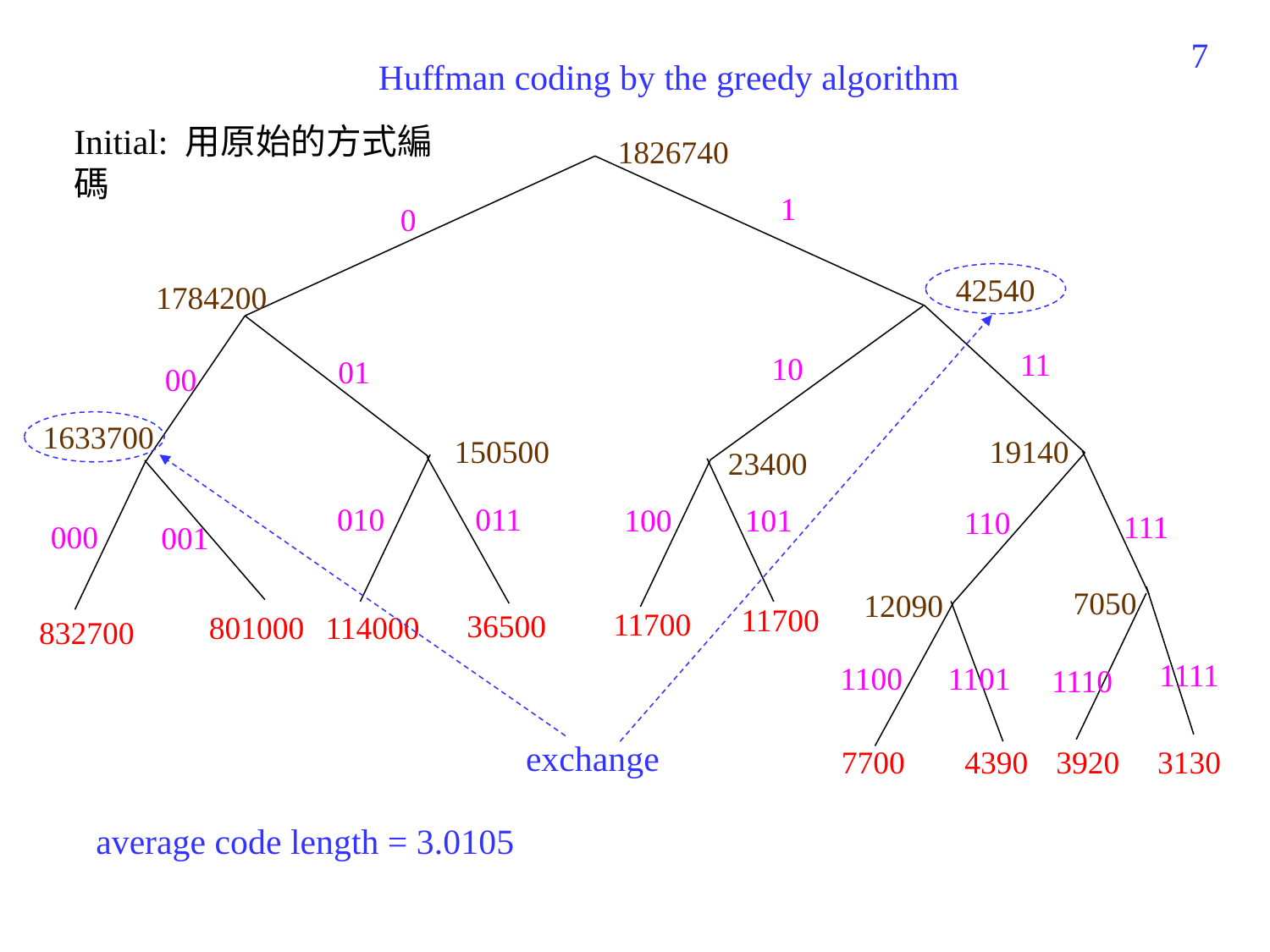

7
Huffman coding by the greedy algorithm
Initial: 用原始的方式編碼
1826740

1
0

42540
1784200

11
10
01
00
1633700

150500
19140
23400

011
010
100
101
110
111
000
001
7050
12090

11700
11700
36500
801000
114000

832700
1111
1100
1101
1110
exchange
3130
3920
7700
4390
average code length = 3.0105